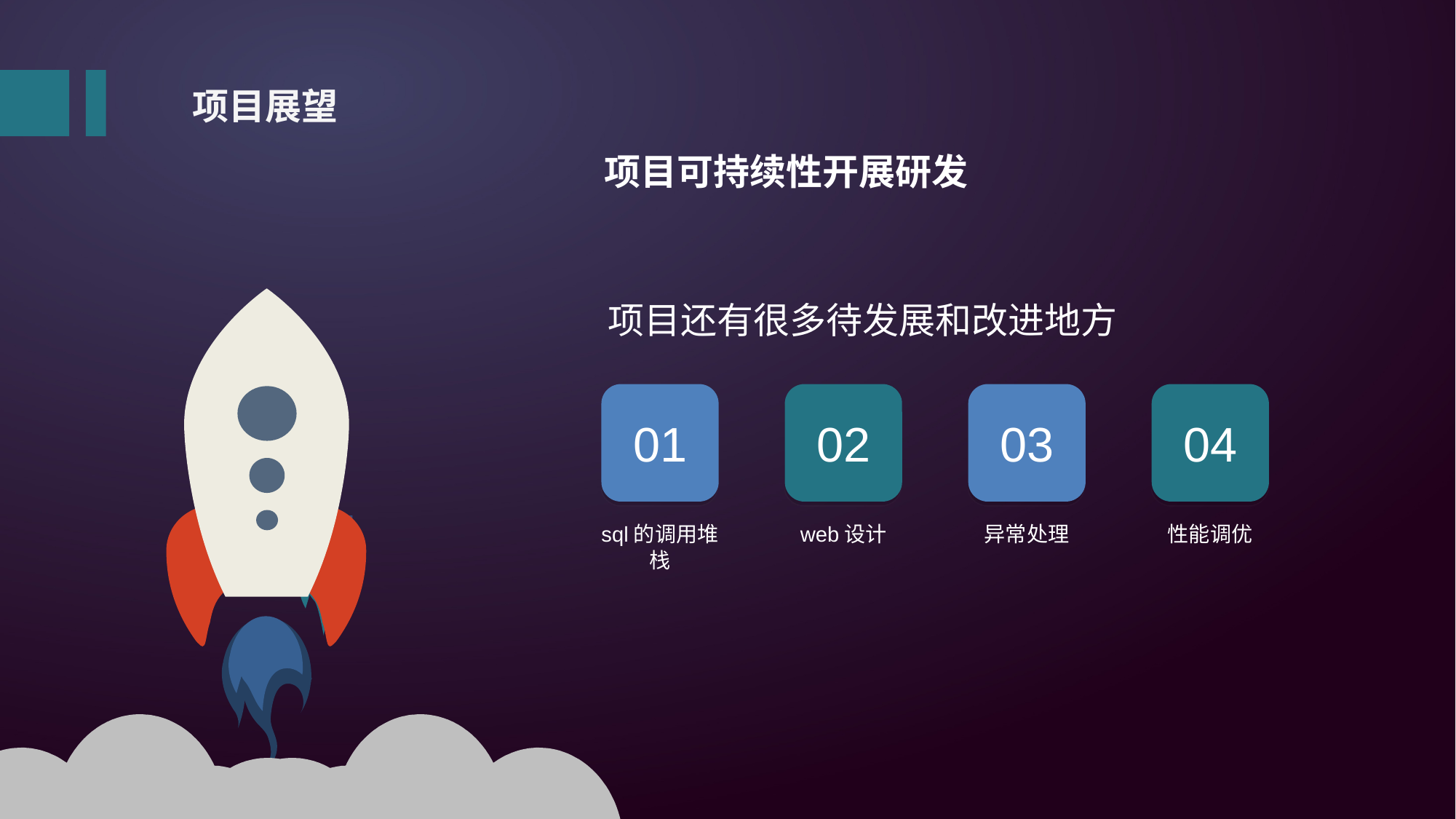

项目展望
项目可持续性开展研发

项目还有很多待发展和改进地方

01
02
03
04

sql的调用堆栈
web设计
异常处理
性能调优